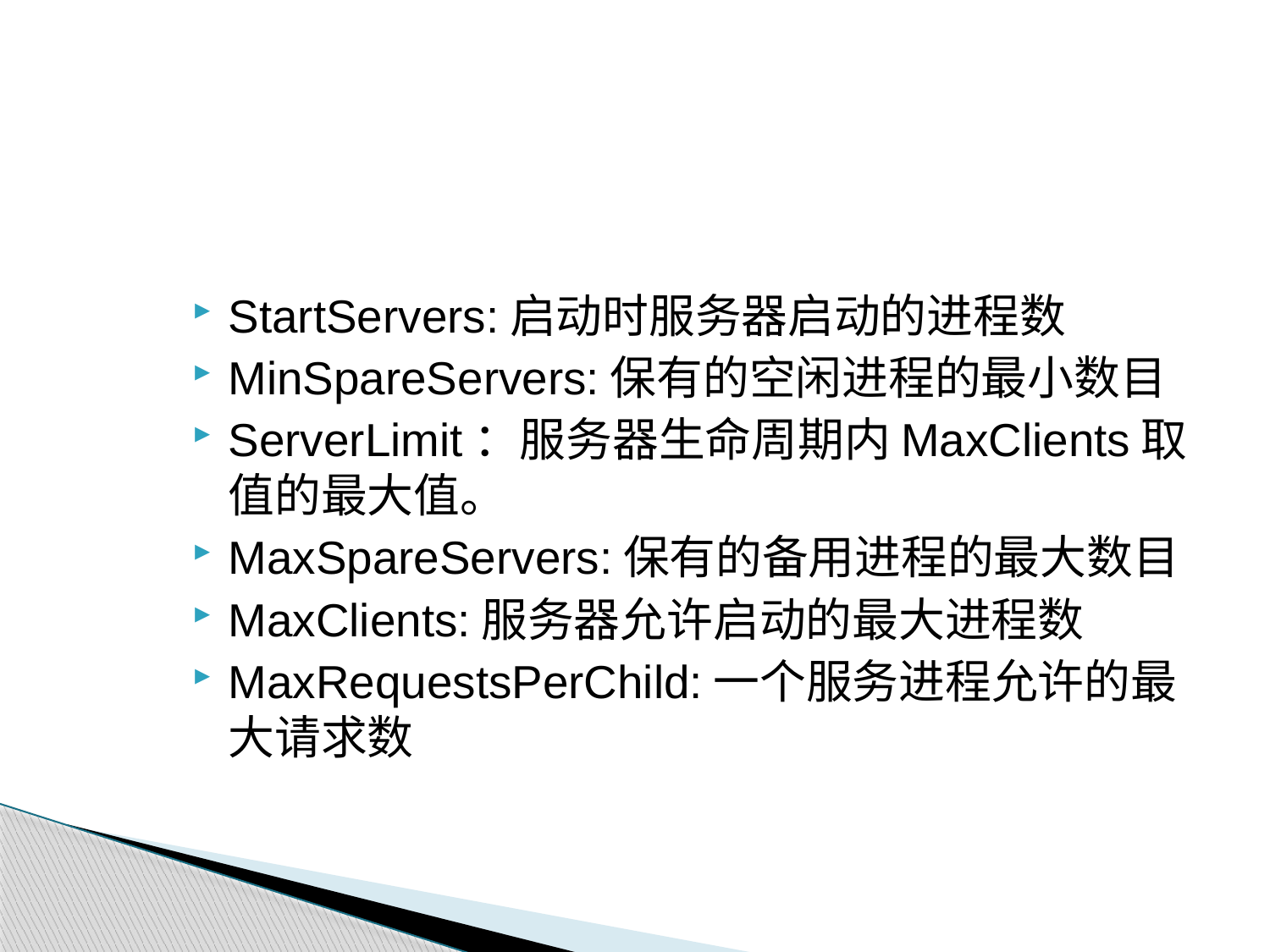

#
StartServers:启动时服务器启动的进程数
MinSpareServers:保有的空闲进程的最小数目
ServerLimit：服务器生命周期内MaxClients取值的最大值。
MaxSpareServers:保有的备用进程的最大数目
MaxClients:服务器允许启动的最大进程数
MaxRequestsPerChild:一个服务进程允许的最大请求数